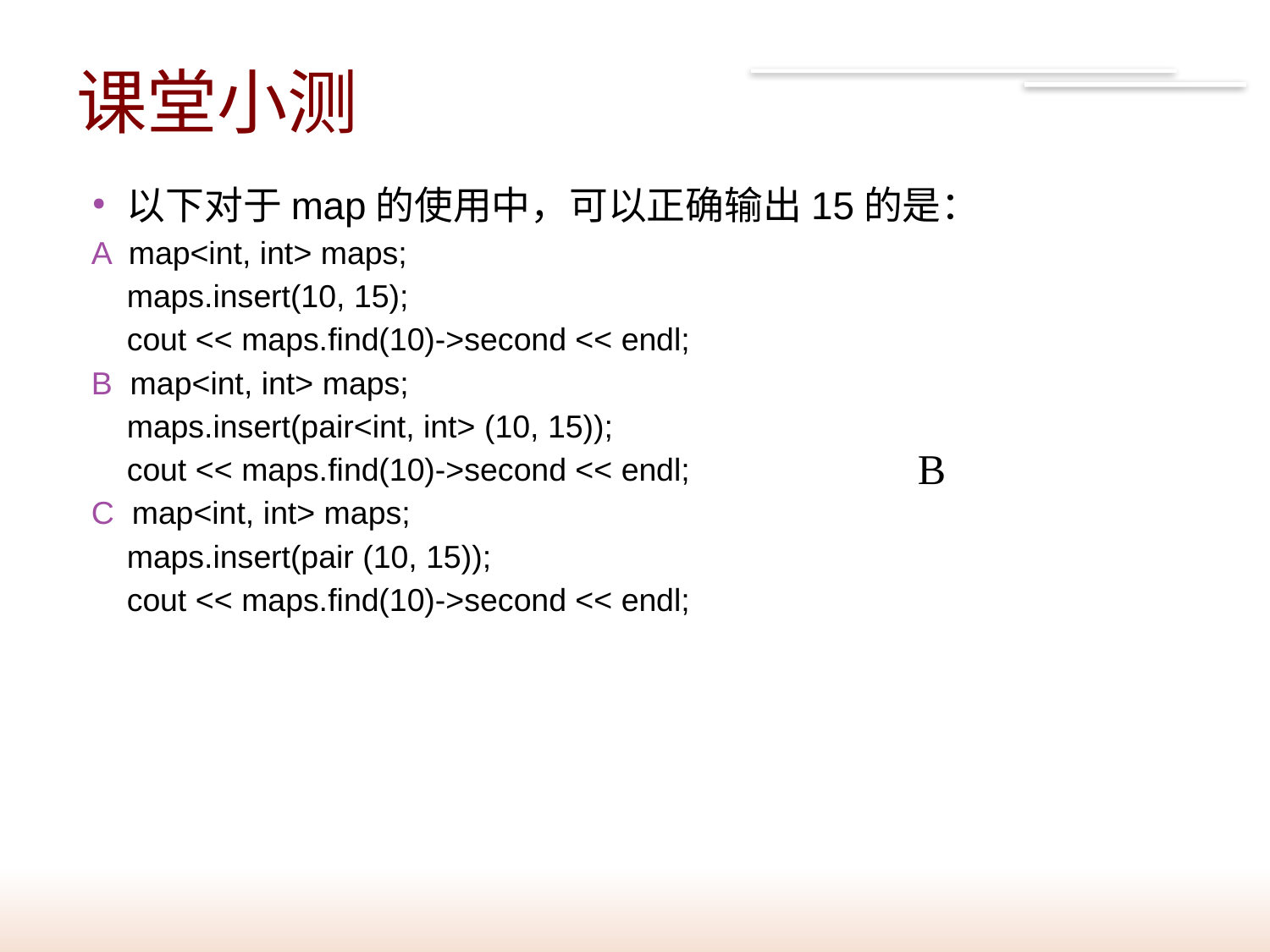

94
# 课堂小测
以下对于map的使用中，可以正确输出15的是：
A  map<int, int> maps;
    maps.insert(10, 15);
    cout << maps.find(10)->second << endl;
B  map<int, int> maps;
    maps.insert(pair<int, int> (10, 15));
    cout << maps.find(10)->second << endl;
C  map<int, int> maps;
    maps.insert(pair (10, 15));
    cout << maps.find(10)->second << endl;
B